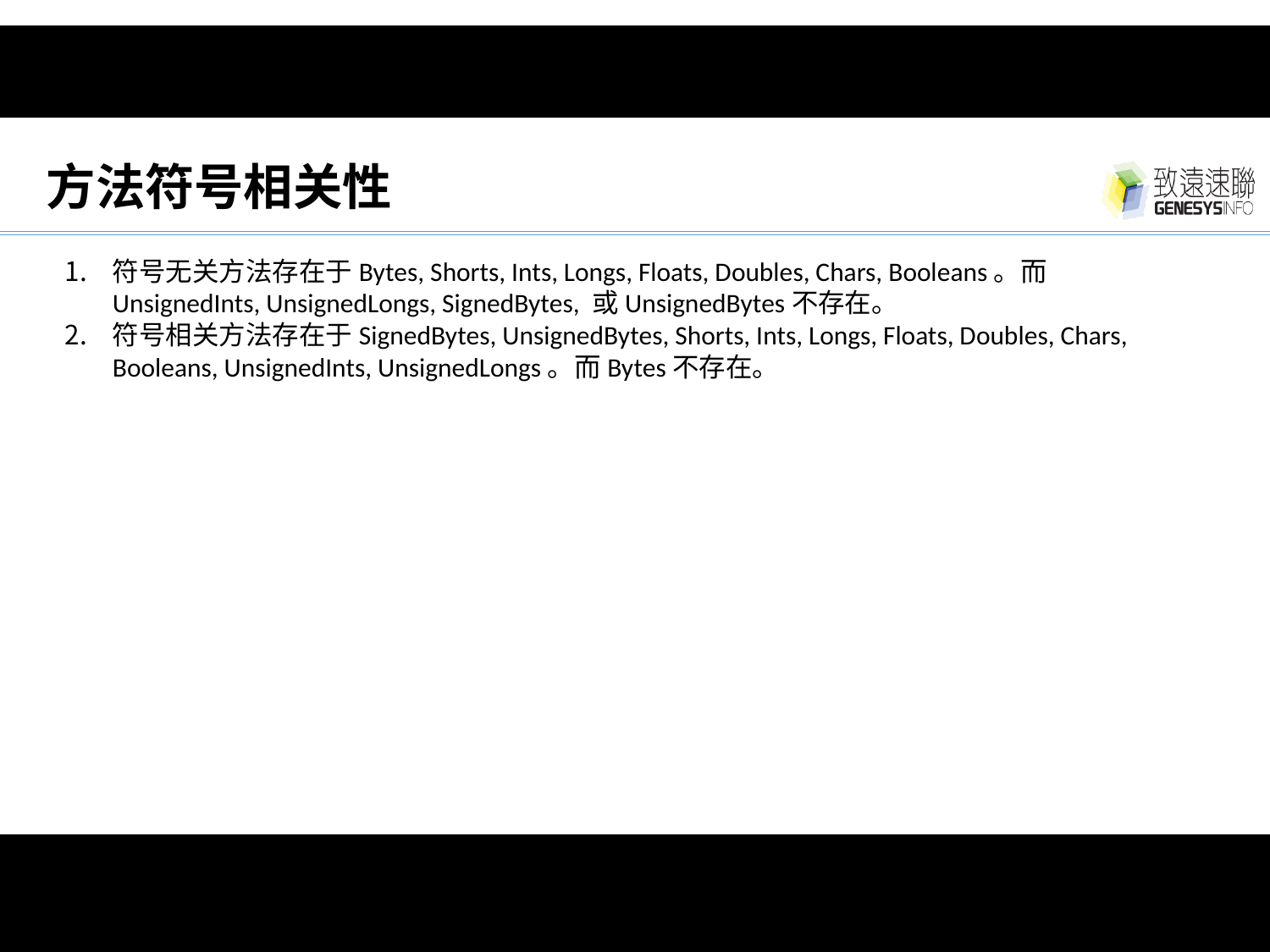

方法符号相关性

符号无关方法存在于Bytes, Shorts, Ints, Longs, Floats, Doubles, Chars, Booleans。而UnsignedInts, UnsignedLongs, SignedBytes, 或UnsignedBytes不存在。
符号相关方法存在于SignedBytes, UnsignedBytes, Shorts, Ints, Longs, Floats, Doubles, Chars, Booleans, UnsignedInts, UnsignedLongs。而Bytes不存在。